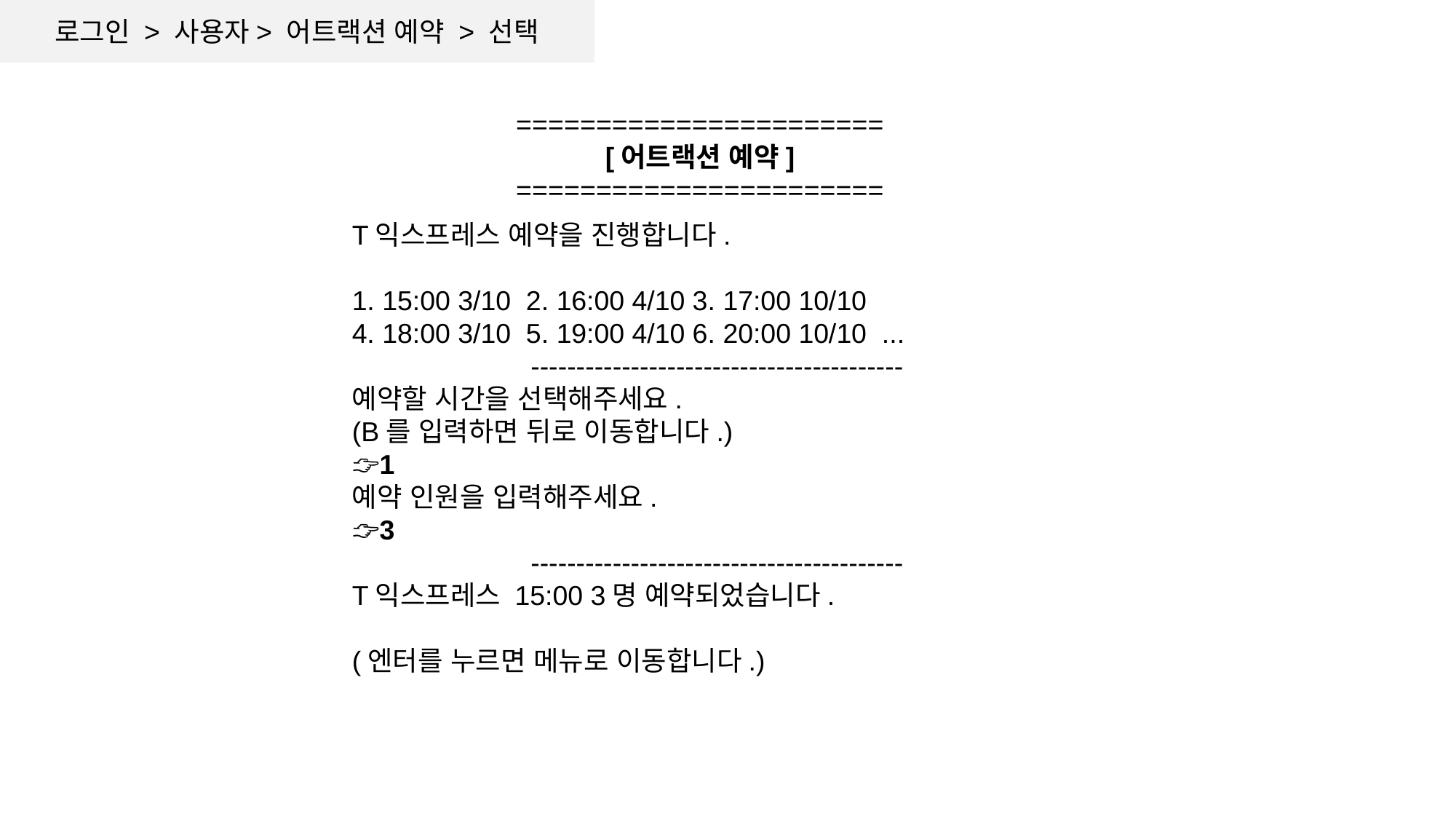

로그인 > 사용자> 어트랙션 예약 > 선택
=======================​
[어트랙션 예약]​
=======================​
T익스프레스 예약을 진행합니다.

1. 15:00 3/10  2. 16:00 4/10 3. 17:00 10/10
4. 18:00 3/10  5. 19:00 4/10 6. 20:00 10/10  ...
-----------------------------------------
예약할 시간을 선택해주세요.
(B를 입력하면 뒤로 이동합니다.)
👉1
예약 인원을 입력해주세요.
👉3
-----------------------------------------
T익스프레스 15:00 3명 예약되었습니다.

(엔터를 누르면 메뉴로 이동합니다.)